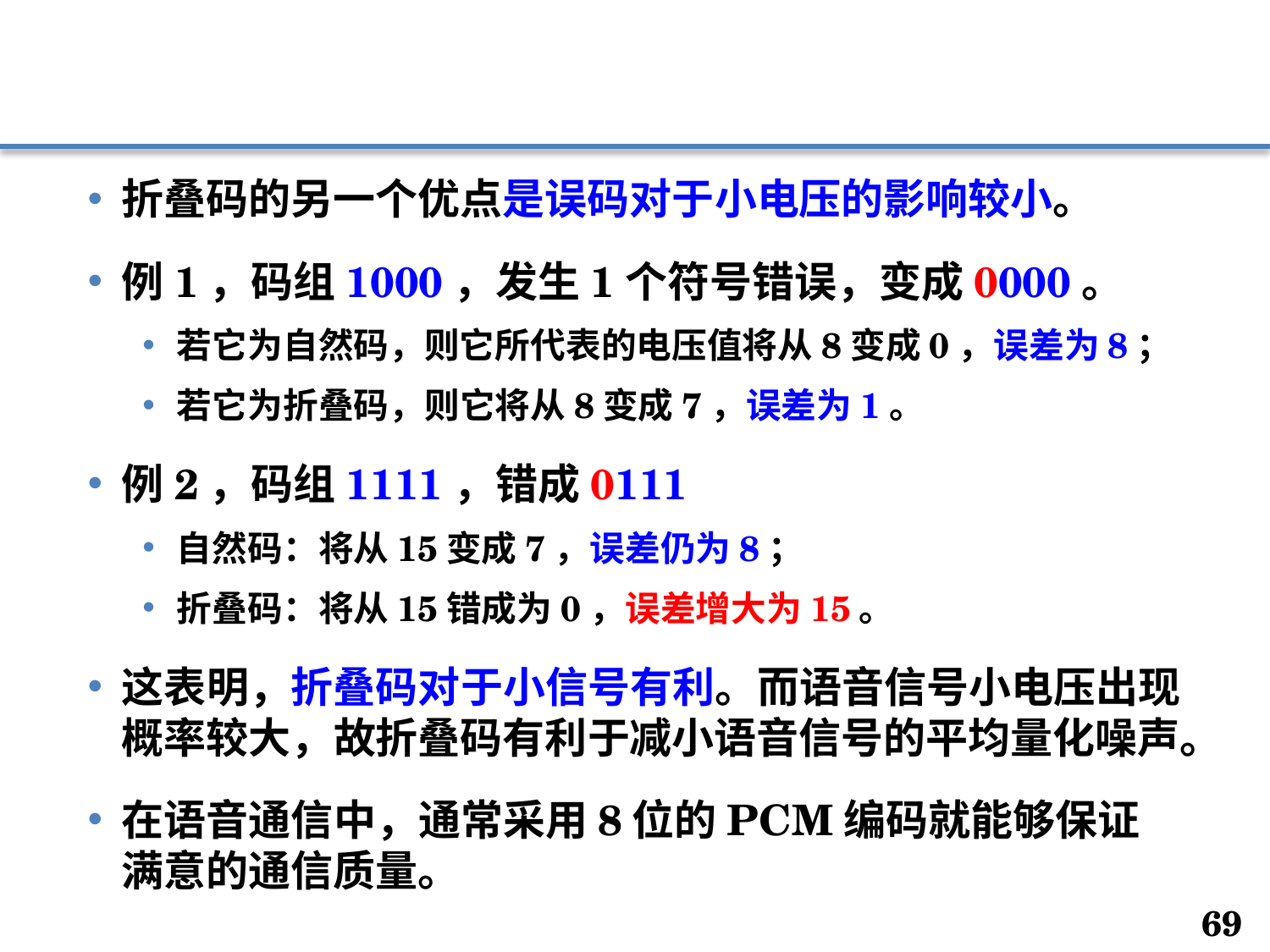

#
折叠码的另一个优点是误码对于小电压的影响较小。
例1，码组1000，发生1个符号错误，变成0000。
若它为自然码，则它所代表的电压值将从8变成0，误差为8；
若它为折叠码，则它将从8变成7，误差为1。
例2，码组1111，错成0111
自然码：将从15变成7，误差仍为8；
折叠码：将从15错成为0，误差增大为15。
这表明，折叠码对于小信号有利。而语音信号小电压出现概率较大，故折叠码有利于减小语音信号的平均量化噪声。
在语音通信中，通常采用8位的PCM编码就能够保证满意的通信质量。
69